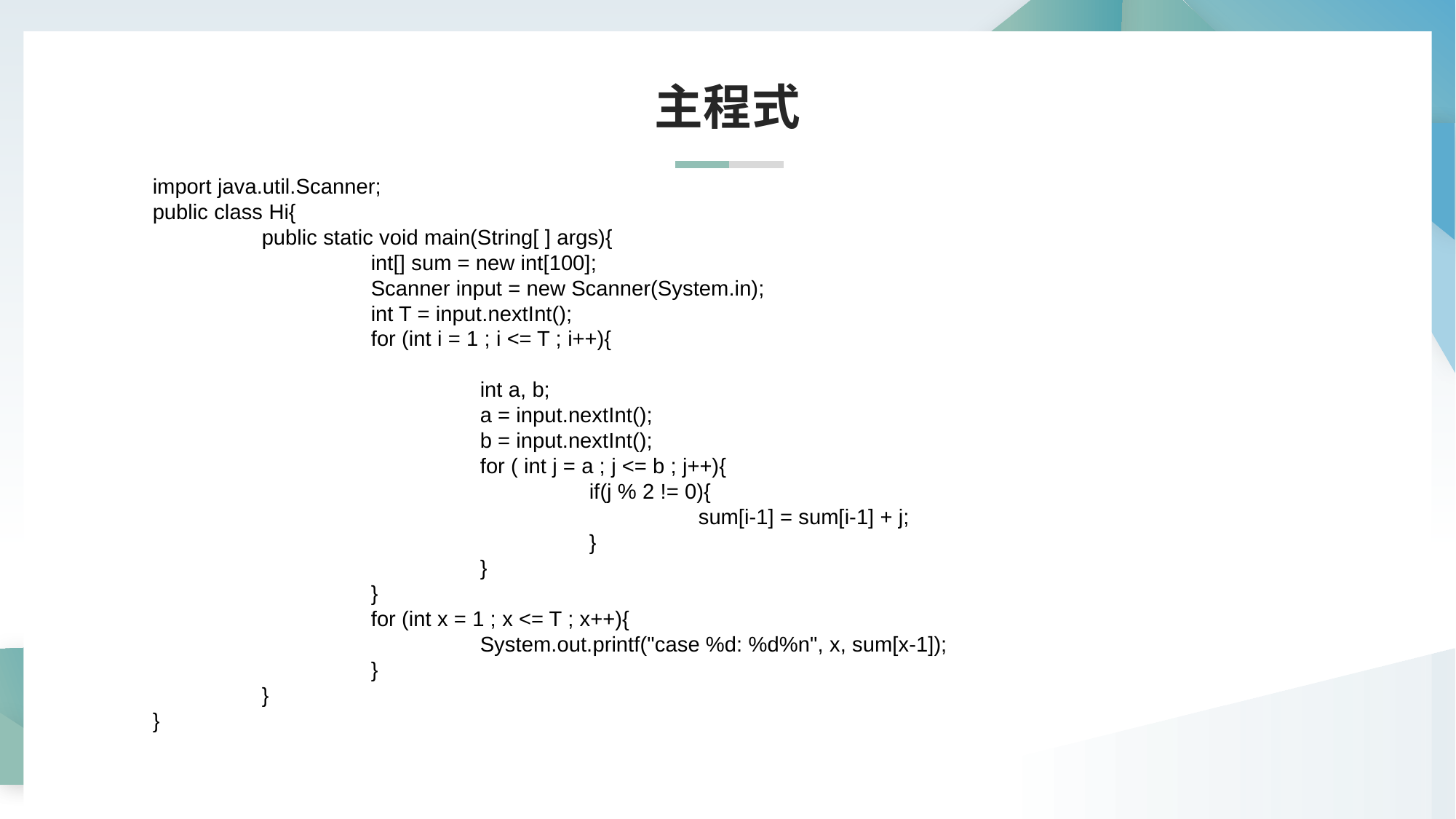

主程式
import java.util.Scanner;
public class Hi{
	public static void main(String[ ] args){
		int[] sum = new int[100];
		Scanner input = new Scanner(System.in);
		int T = input.nextInt();
		for (int i = 1 ; i <= T ; i++){

			int a, b;
			a = input.nextInt();
			b = input.nextInt();
			for ( int j = a ; j <= b ; j++){
				if(j % 2 != 0){
					sum[i-1] = sum[i-1] + j;
				}
			}
		}
		for (int x = 1 ; x <= T ; x++){
			System.out.printf("case %d: %d%n", x, sum[x-1]);
		}
	}
}